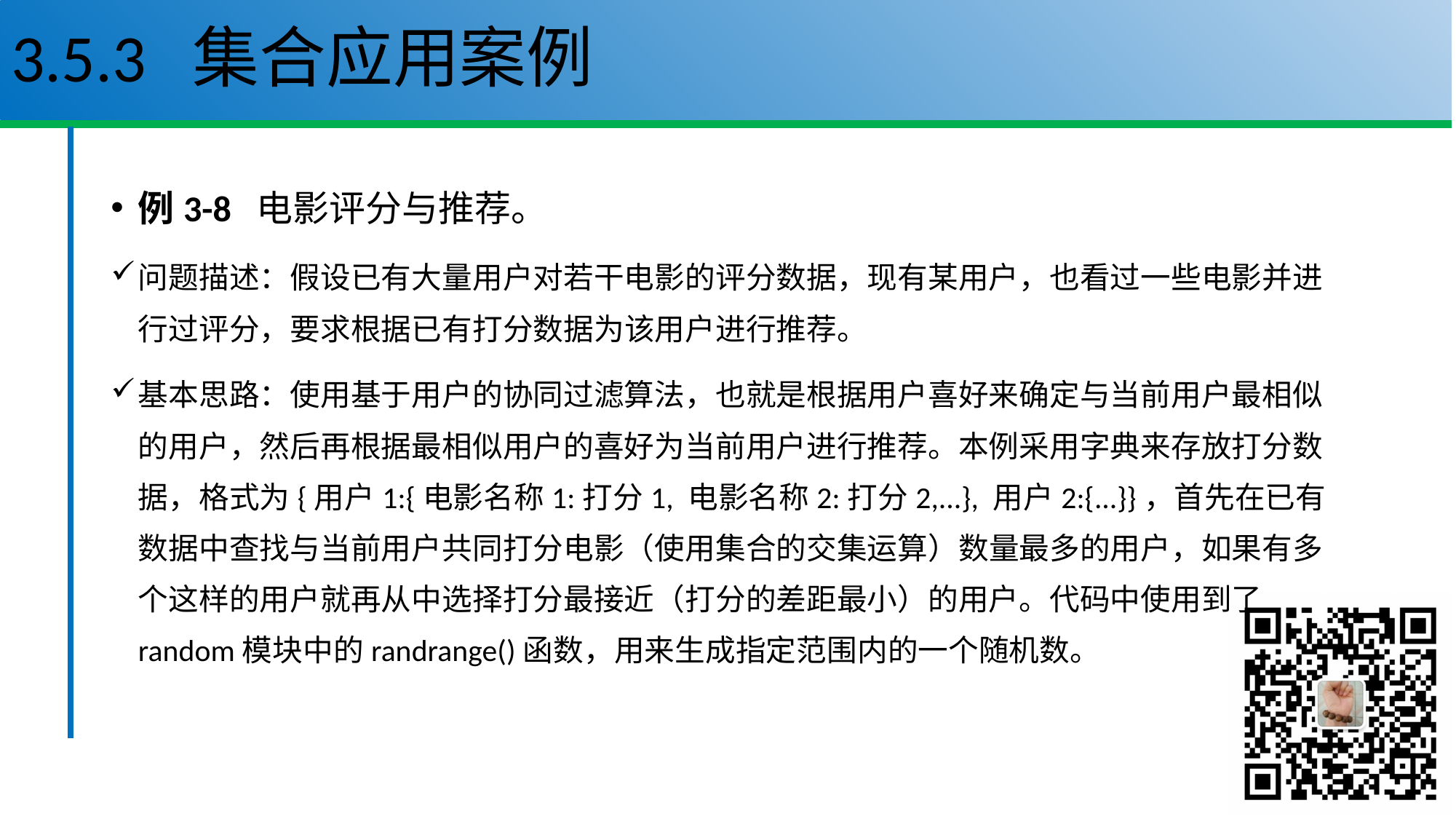

# 3.5.3  集合应用案例
例3-8  电影评分与推荐。
问题描述：假设已有大量用户对若干电影的评分数据，现有某用户，也看过一些电影并进行过评分，要求根据已有打分数据为该用户进行推荐。
基本思路：使用基于用户的协同过滤算法，也就是根据用户喜好来确定与当前用户最相似的用户，然后再根据最相似用户的喜好为当前用户进行推荐。本例采用字典来存放打分数据，格式为{用户1:{电影名称1:打分1, 电影名称2:打分2,...}, 用户2:{...}}，首先在已有数据中查找与当前用户共同打分电影（使用集合的交集运算）数量最多的用户，如果有多个这样的用户就再从中选择打分最接近（打分的差距最小）的用户。代码中使用到了random模块中的randrange()函数，用来生成指定范围内的一个随机数。
66